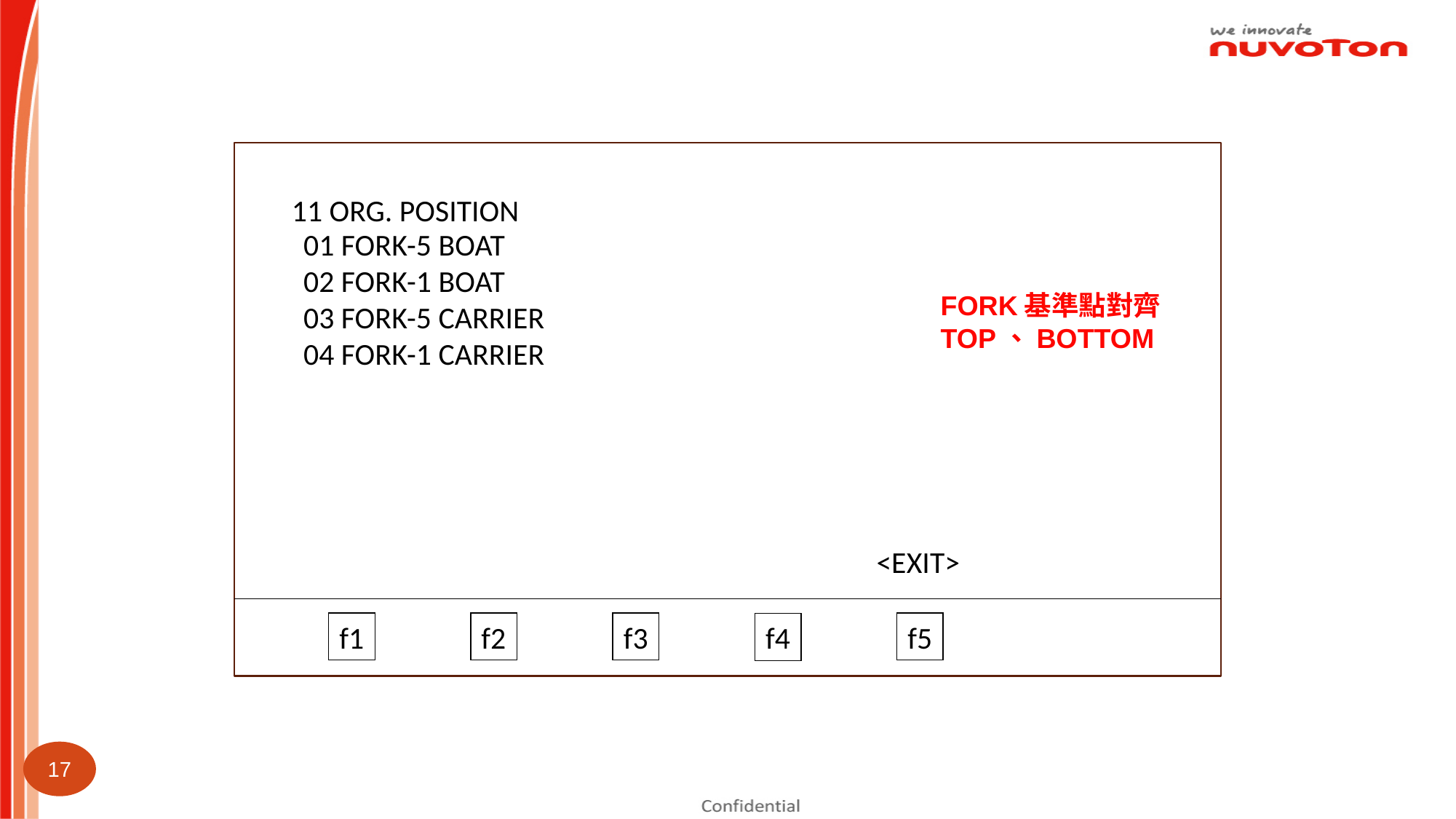

11 ORG. POSITION
01 FORK-5 BOAT
02 FORK-1 BOAT
03 FORK-5 CARRIER
04 FORK-1 CARRIER
FORK基準點對齊
TOP、BOTTOM
<EXIT>
f1
f2
f3
f5
f4
17